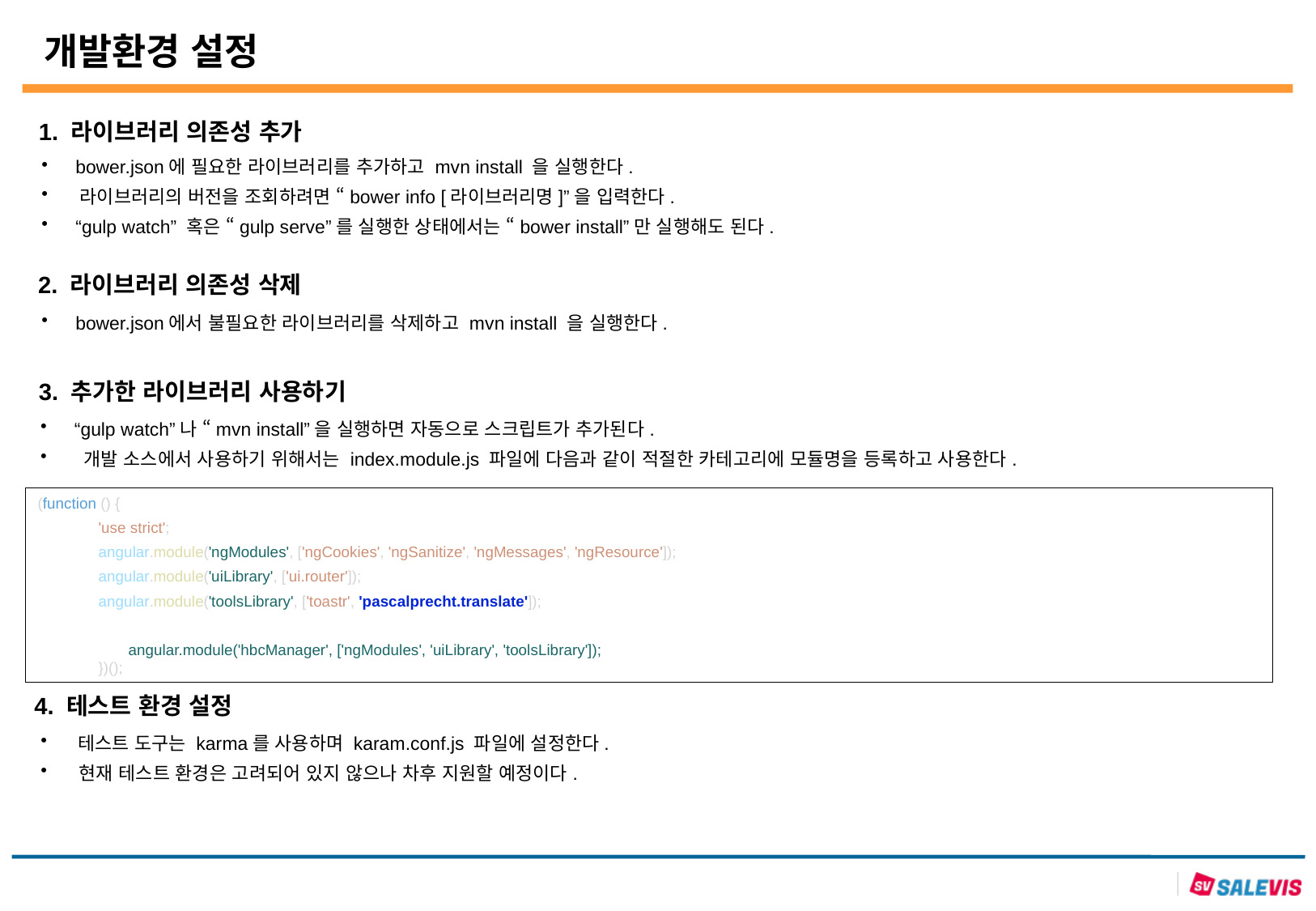

# 개발환경 설정
1. 라이브러리 의존성 추가
 bower.json에 필요한 라이브러리를 추가하고 mvn install 을 실행한다.
 라이브러리의 버전을 조회하려면 “bower info [라이브러리명]”을 입력한다.
 “gulp watch” 혹은 “gulp serve”를 실행한 상태에서는 “bower install”만 실행해도 된다.
2. 라이브러리 의존성 삭제
 bower.json에서 불필요한 라이브러리를 삭제하고 mvn install 을 실행한다.
3. 추가한 라이브러리 사용하기
 “gulp watch”나 “mvn install”을 실행하면 자동으로 스크립트가 추가된다.
  개발 소스에서 사용하기 위해서는 index.module.js 파일에 다음과 같이 적절한 카테고리에 모듈명을 등록하고 사용한다.

(function () {
'use strict';
angular.module('ngModules', ['ngCookies', 'ngSanitize', 'ngMessages', 'ngResource']);
angular.module('uiLibrary', ['ui.router']);
angular.module('toolsLibrary', ['toastr', 'pascalprecht.translate']);

       angular.module('hbcManager', ['ngModules', 'uiLibrary', 'toolsLibrary']);
})();
4. 테스트 환경 설정
 테스트 도구는 karma를 사용하며 karam.conf.js 파일에 설정한다.
 현재 테스트 환경은 고려되어 있지 않으나 차후 지원할 예정이다.